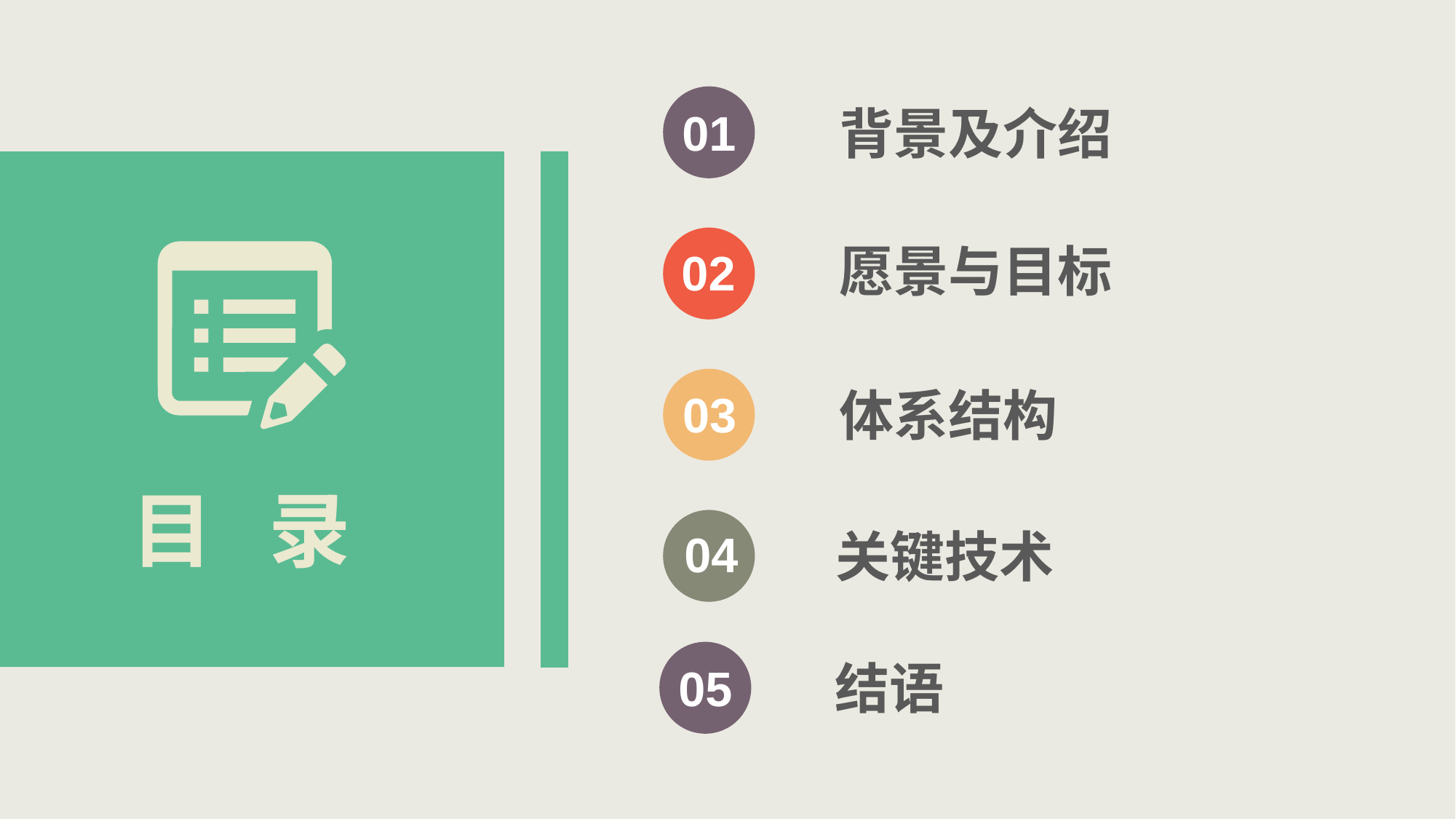

01
背景及介绍

02
愿景与目标

03
体系结构
目   录

04
关键技术

05
结语